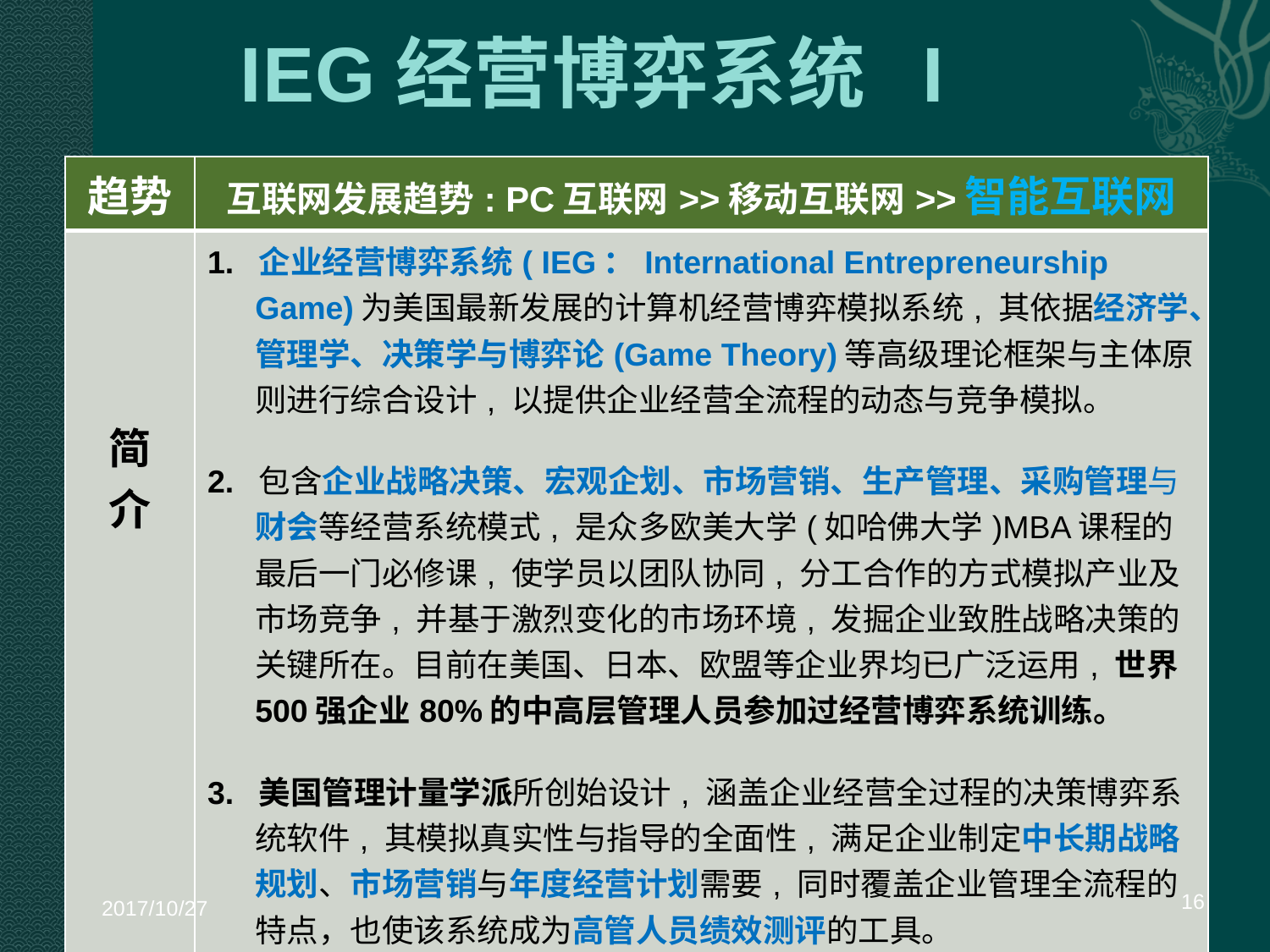

# IEG经营博弈系统  I
| 趋势 | 互联网发展趋势: PC互联网>>移动互联网>>智能互联网 |
| --- | --- |
| 简 介 | 1. 企业经营博弈系统( IEG：International Entrepreneurship Game)为美国最新发展的计算机经营博弈模拟系统, 其依据经济学、管理学、决策学与博弈论(Game Theory)等高级理论框架与主体原则进行综合设计, 以提供企业经营全流程的动态与竞争模拟。 2. 包含企业战略决策、宏观企划、市场营销、生产管理、采购管理与财会等经营系统模式, 是众多欧美大学(如哈佛大学)MBA课程的最后一门必修课, 使学员以团队协同, 分工合作的方式模拟产业及市场竞争, 并基于激烈变化的市场环境, 发掘企业致胜战略决策的关键所在。目前在美国、日本、欧盟等企业界均已广泛运用, 世界500强企业80%的中高层管理人员参加过经营博弈系统训练。 3. 美国管理计量学派所创始设计, 涵盖企业经营全过程的决策博弈系统软件, 其模拟真实性与指导的全面性, 满足企业制定中长期战略规划、市场营销与年度经营计划需要, 同时覆盖企业管理全流程的特点，也使该系统成为高管人员绩效测评的工具。 |
16
2017/10/27